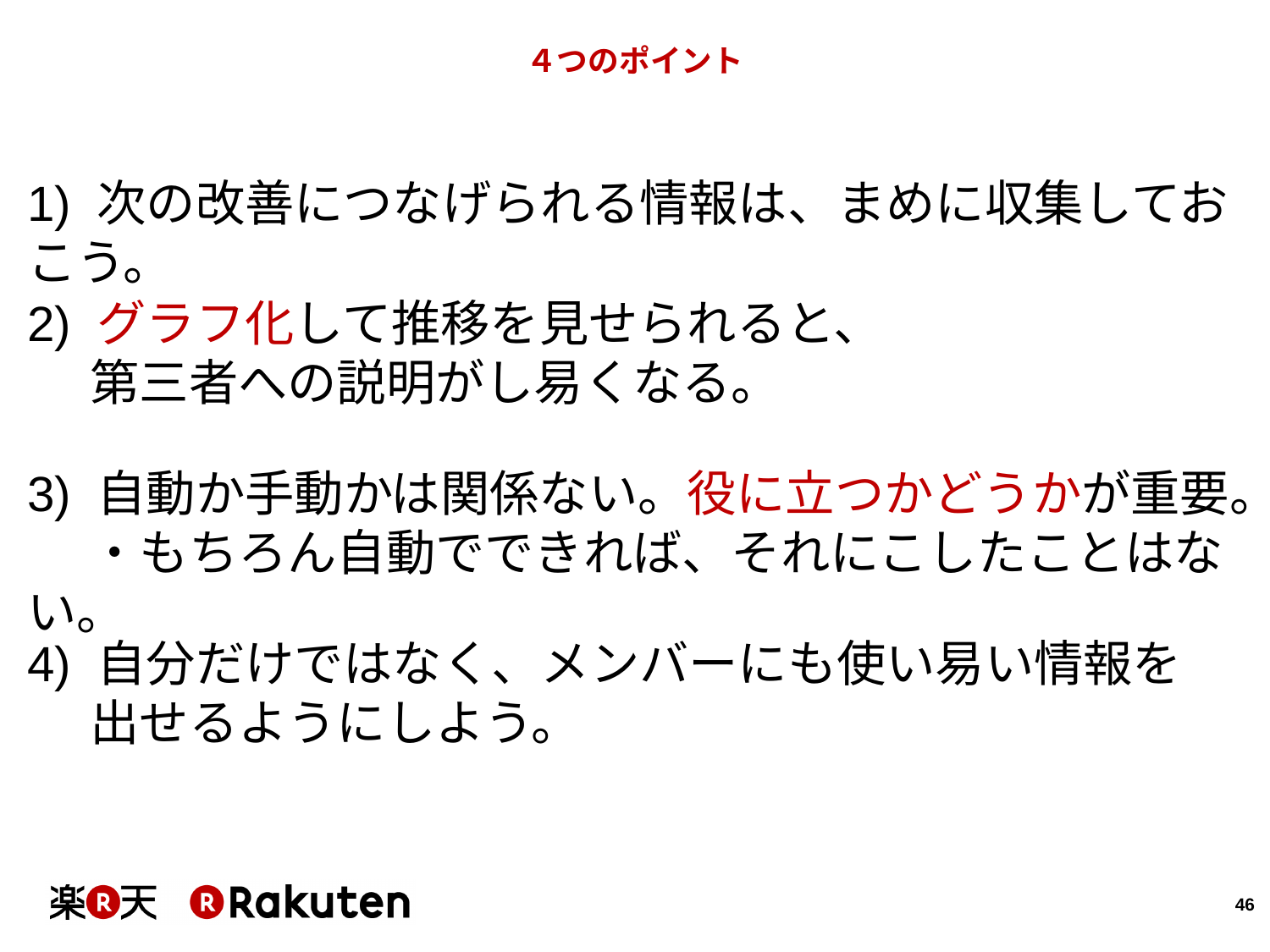

# ４つのポイント
1) 次の改善につなげられる情報は、まめに収集しておこう。
2) グラフ化して推移を見せられると、
第三者への説明がし易くなる。
3) 自動か手動かは関係ない。役に立つかどうかが重要。
・もちろん自動でできれば、それにこしたことはない。
4) 自分だけではなく、メンバーにも使い易い情報を
出せるようにしよう。